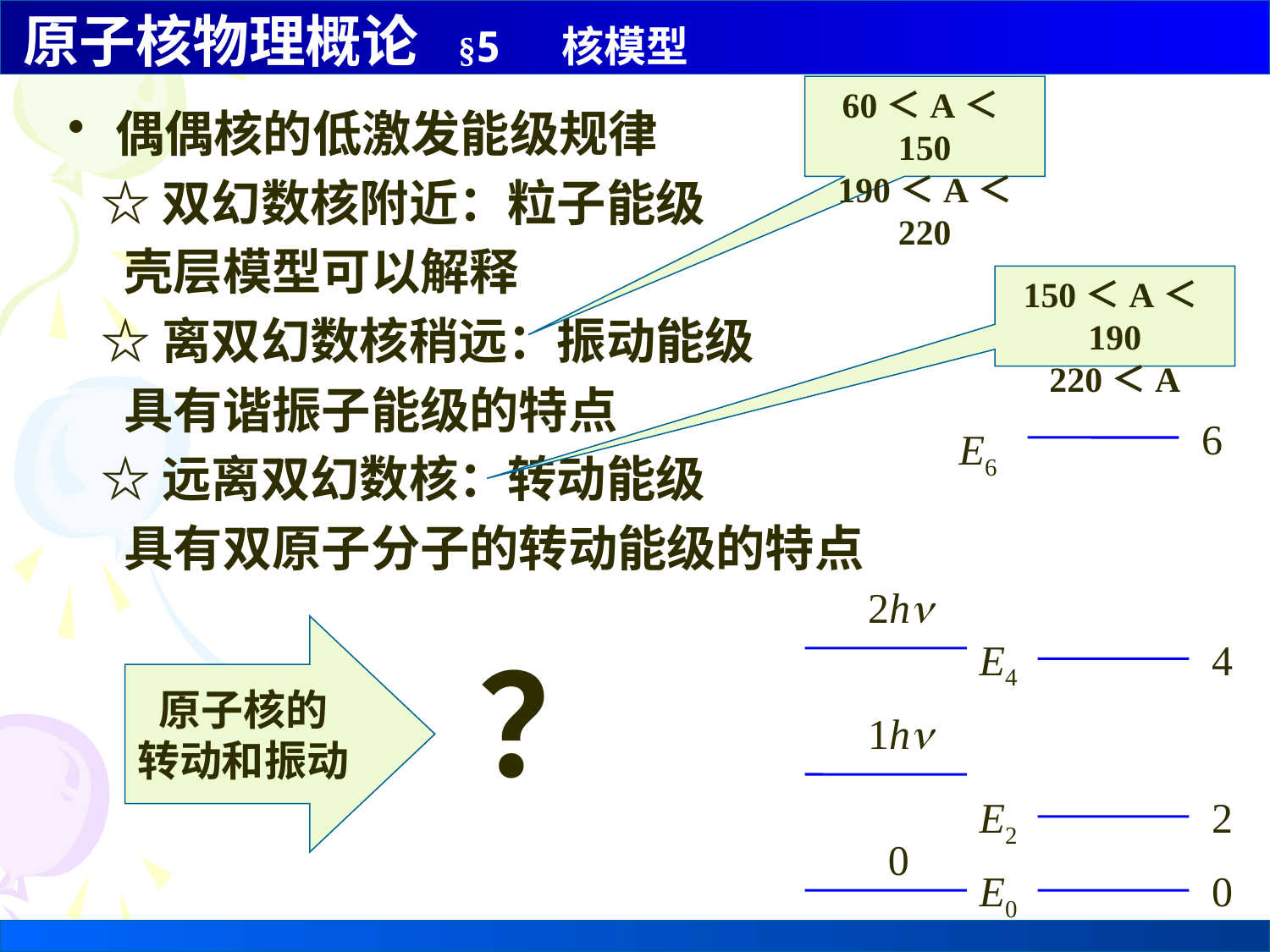

60＜A＜150
 190＜A＜220
偶偶核的低激发能级规律
   ☆双幻数核附近：粒子能级
    壳层模型可以解释
   ☆离双幻数核稍远：振动能级
    具有谐振子能级的特点
   ☆远离双幻数核：转动能级
    具有双原子分子的转动能级的特点
150＜A＜190
220＜A
6
E6

2hν
E4
4

1hν

E2
2

0
E0
0

原子核的
转动和振动
？